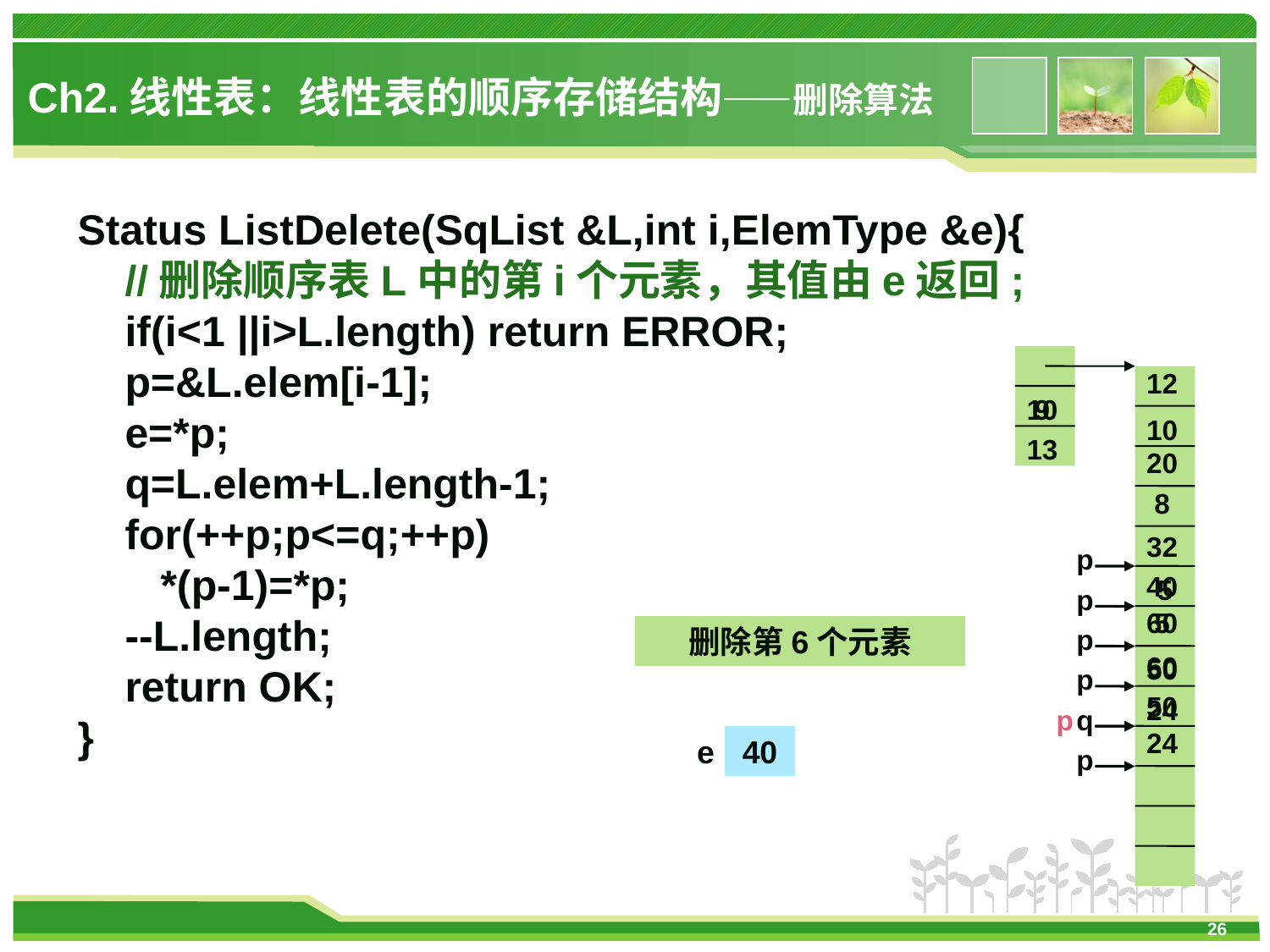

# Ch2.线性表：线性表的顺序存储结构——删除算法
Status ListDelete(SqList &L,int i,ElemType &e){
    //删除顺序表L中的第i个元素，其值由e返回;
    if(i<1 ||i>L.length) return ERROR;
    p=&L.elem[i-1];
    e=*p;
    q=L.elem+L.length-1;
    for(++p;p<=q;++p)
       *(p-1)=*p;
    --L.length;
    return OK;
}

12

10

9
10

13

20

8

32

p
40

5

p
60
5

删除第6个元素
p
60
50

p
50
24

p
q
24
e
40

p

26